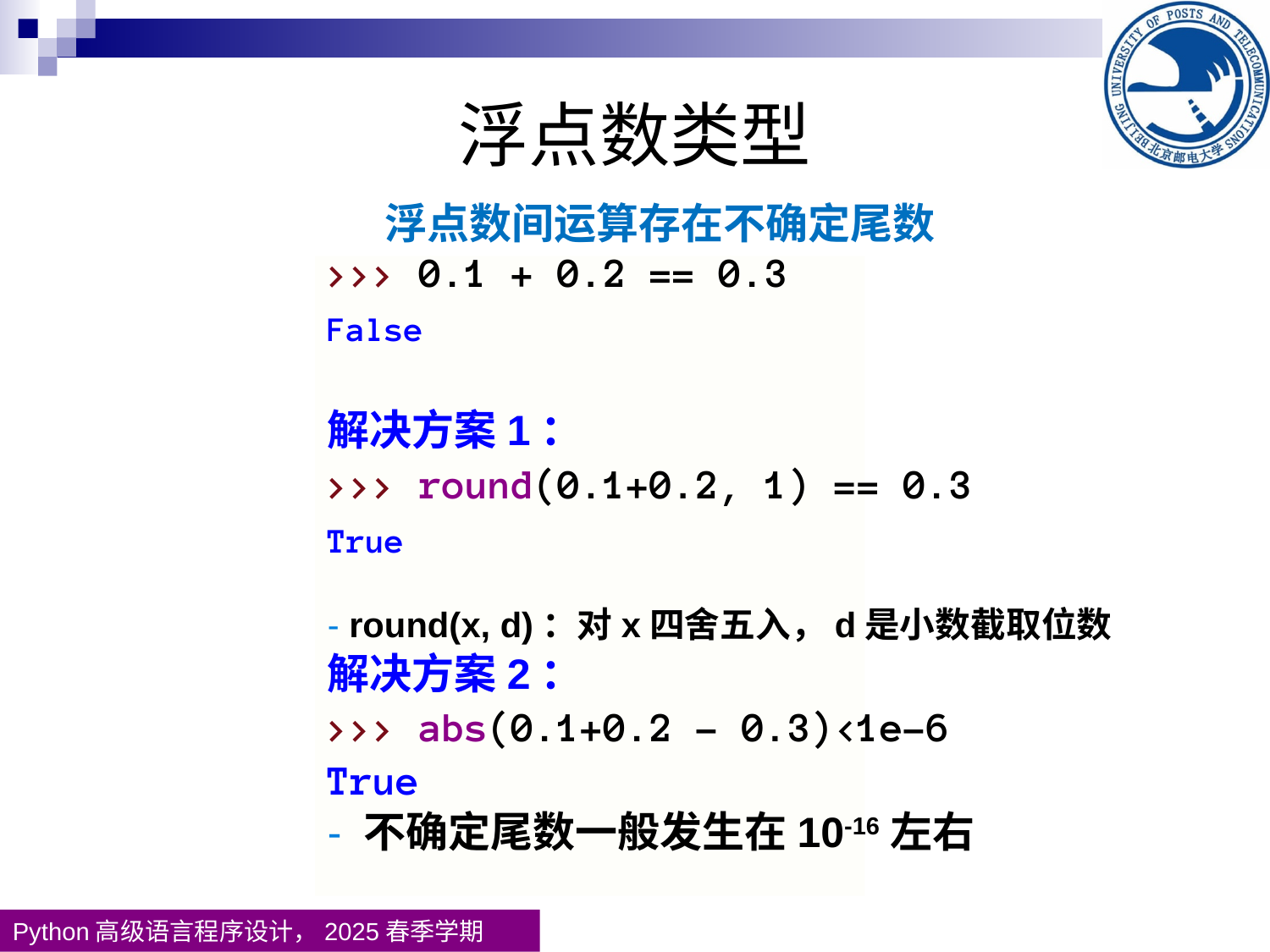

浮点数类型
浮点数间运算存在不确定尾数
>>> 0.1 + 0.2 == 0.3
False

解决方案1：
>>> round(0.1+0.2, 1) == 0.3
True
- round(x, d)：对x四舍五入，d是小数截取位数
解决方案2：
>>> abs(0.1+0.2 - 0.3)<1e-6
True
- 不确定尾数一般发生在10-16左右